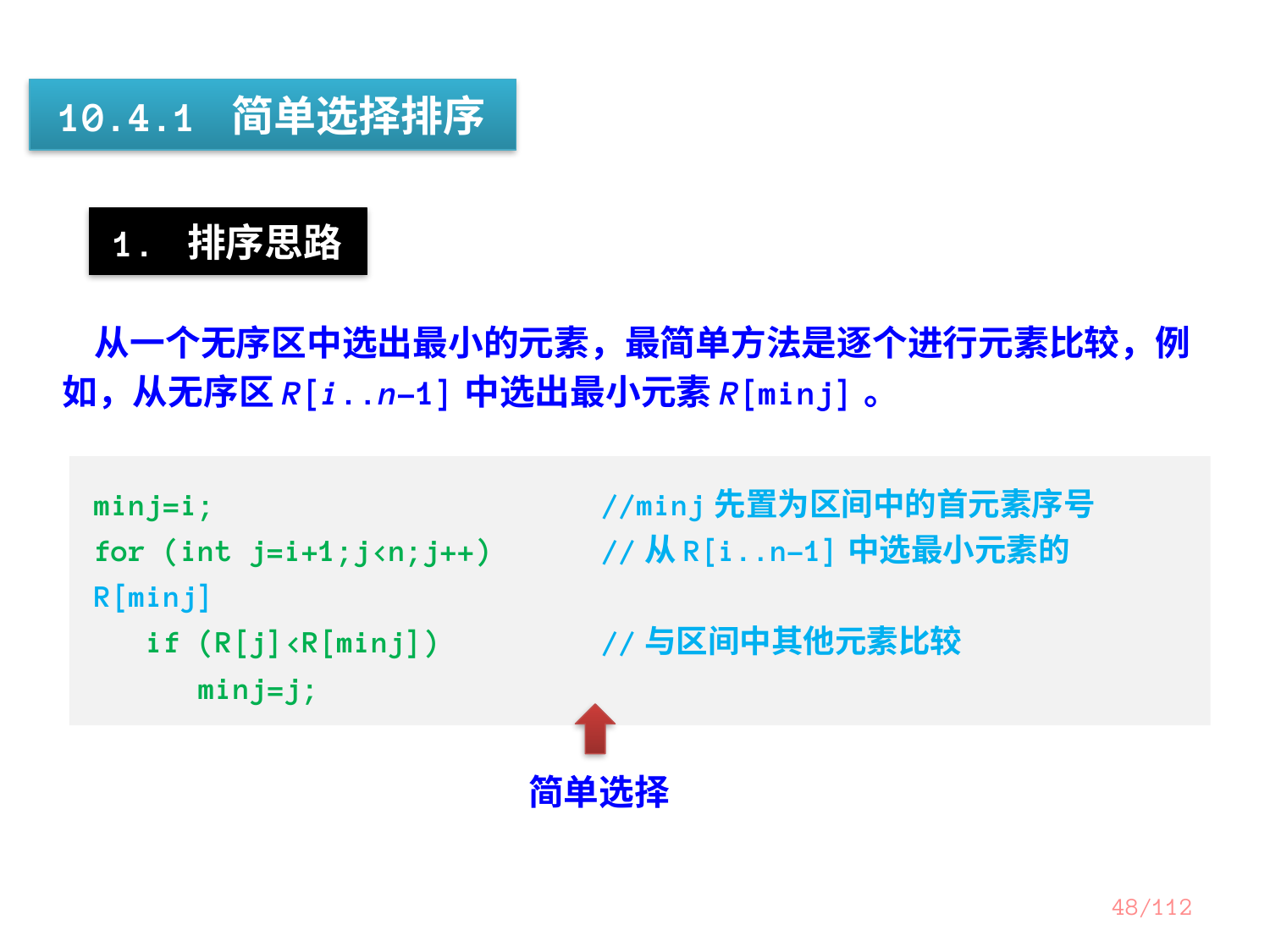

10.4.1 简单选择排序
1. 排序思路
   从一个无序区中选出最小的元素，最简单方法是逐个进行元素比较，例如，从无序区R[i..n-1]中选出最小元素R[minj]。
minj=i;				//minj先置为区间中的首元素序号
for (int j=i+1;j<n;j++) 	//从R[i..n-1]中选最小元素的R[minj]
   if (R[j]<R[minj])		//与区间中其他元素比较
      minj=j;

简单选择
48/112